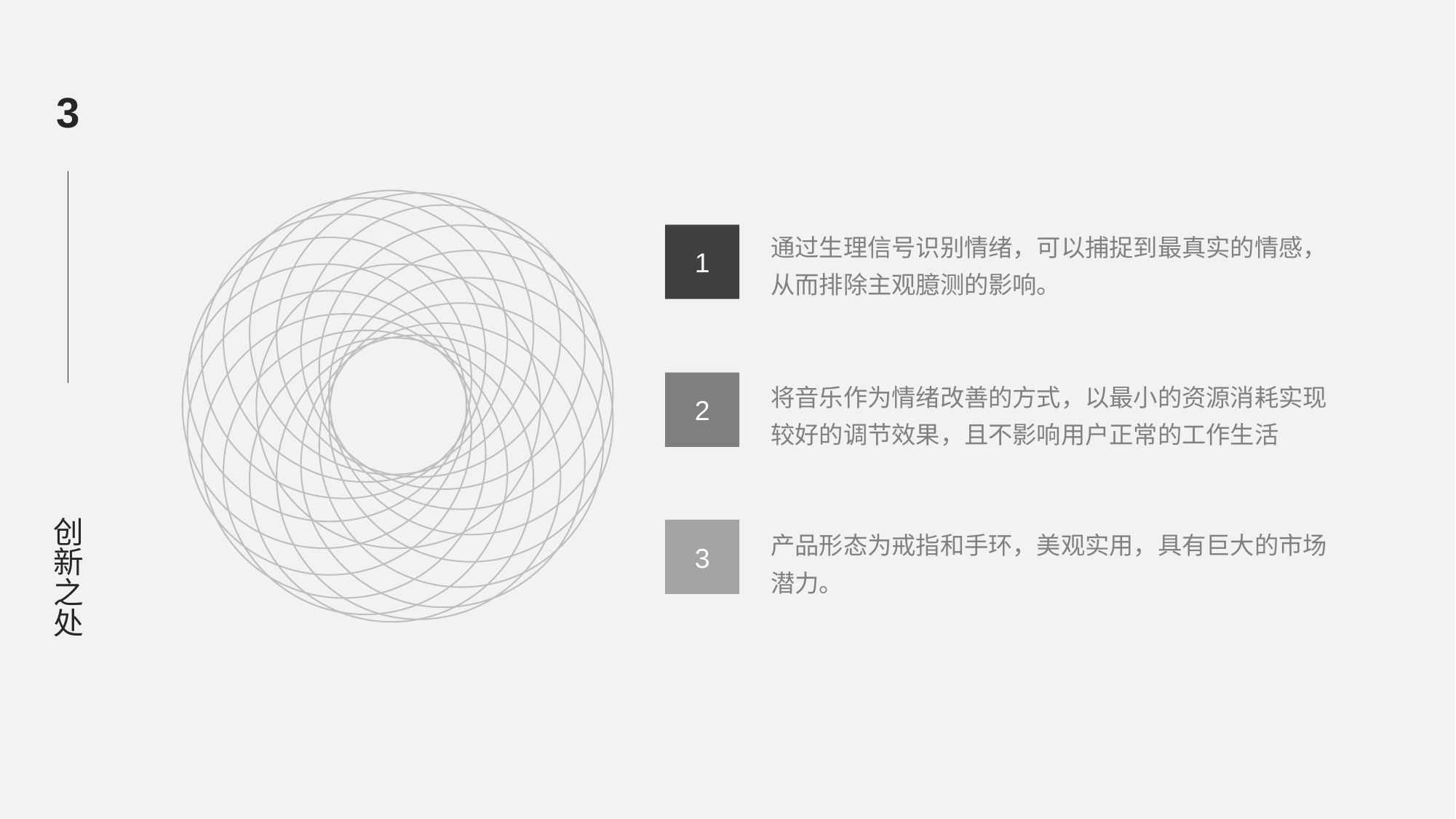

3

通过生理信号识别情绪，可以捕捉到最真实的情感，从而排除主观臆测的影响。
1
将音乐作为情绪改善的方式，以最小的资源消耗实现较好的调节效果，且不影响用户正常的工作生活
2
创新之处
产品形态为戒指和手环，美观实用，具有巨大的市场潜力。
3